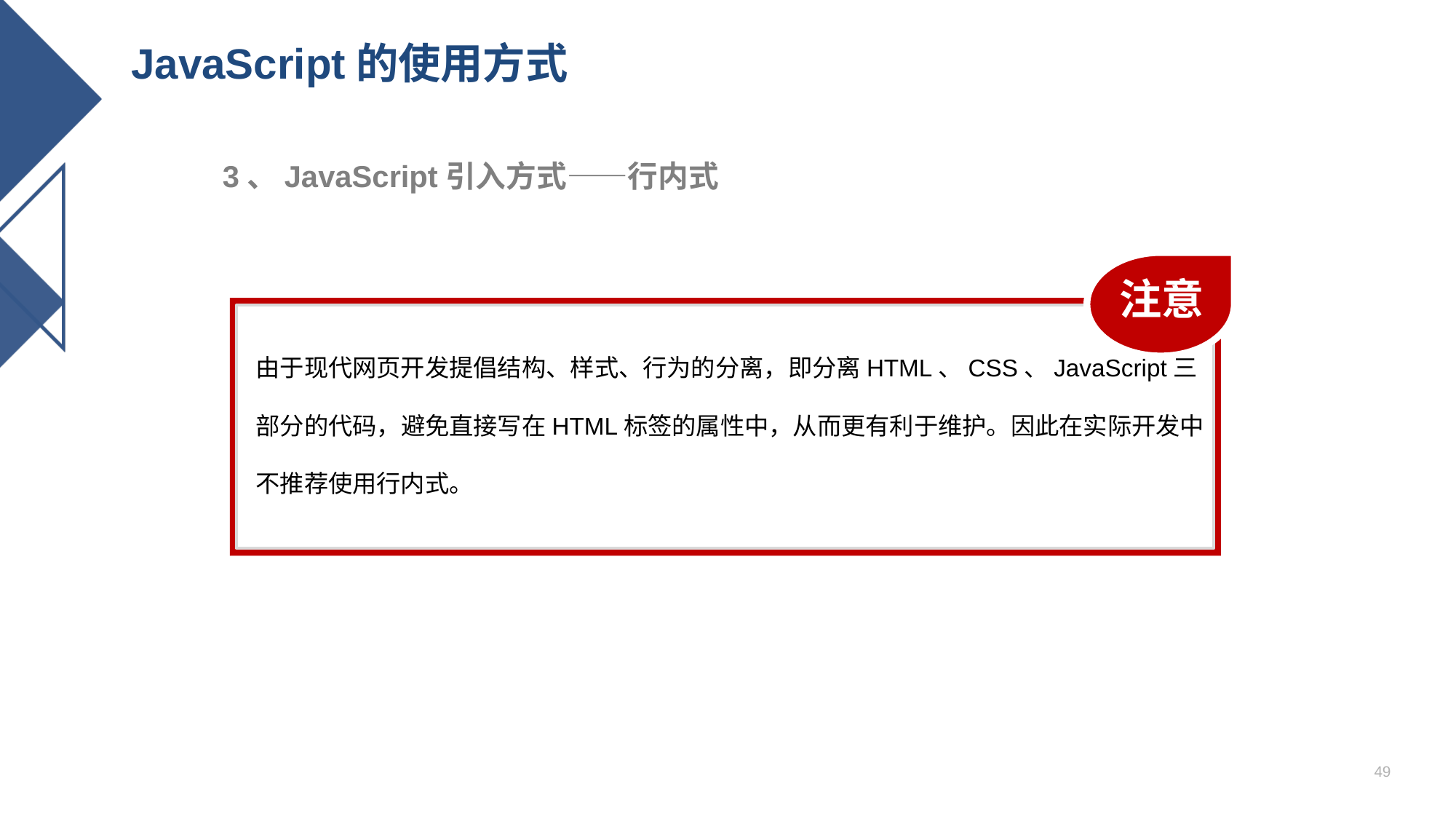

# JavaScript的使用方式
3、JavaScript引入方式——行内式

注意

由于现代网页开发提倡结构、样式、行为的分离，即分离HTML、CSS、JavaScript三部分的代码，避免直接写在HTML标签的属性中，从而更有利于维护。因此在实际开发中不推荐使用行内式。
49